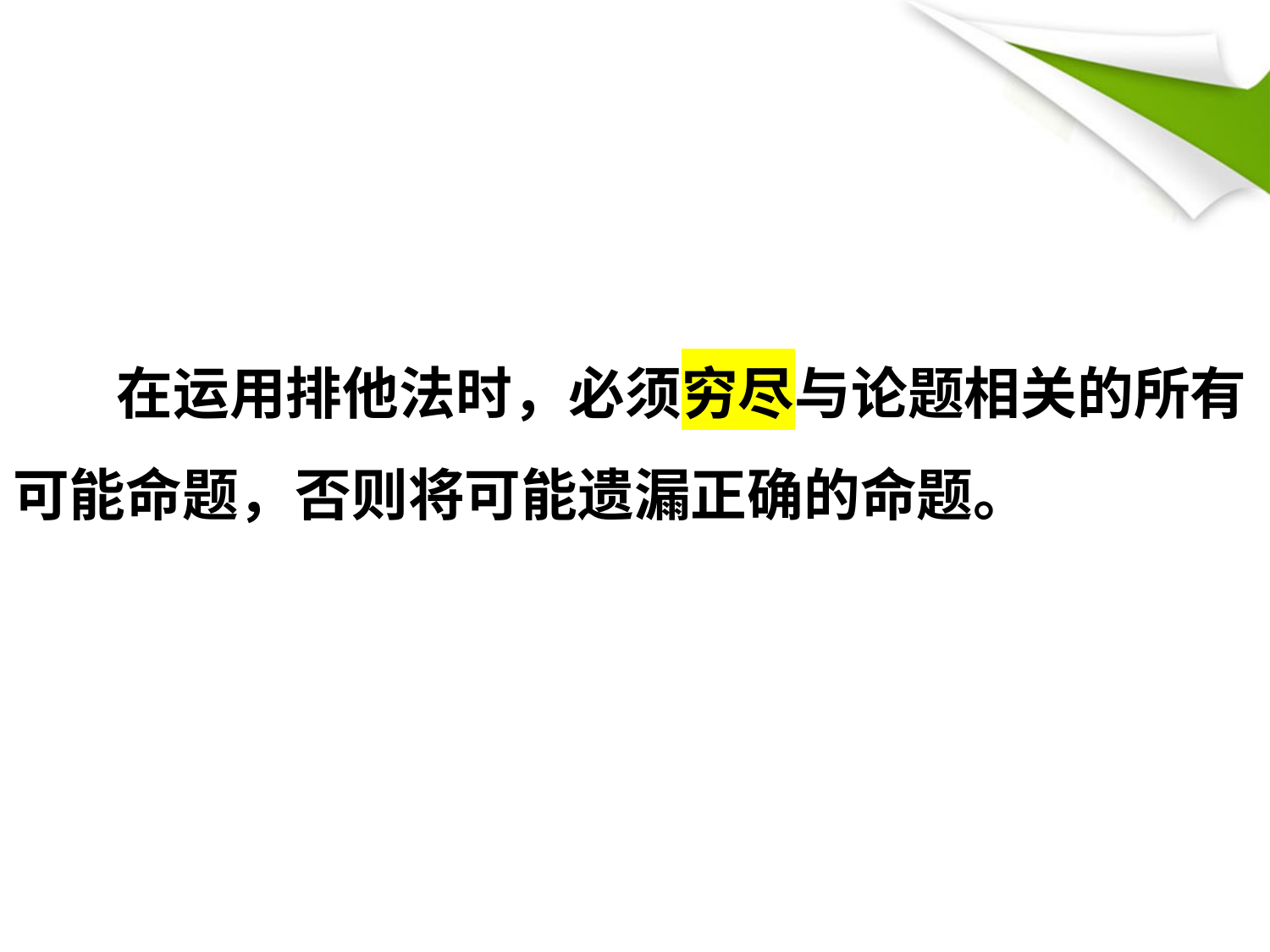

在运用排他法时，必须穷尽与论题相关的所有可能命题，否则将可能遗漏正确的命题。